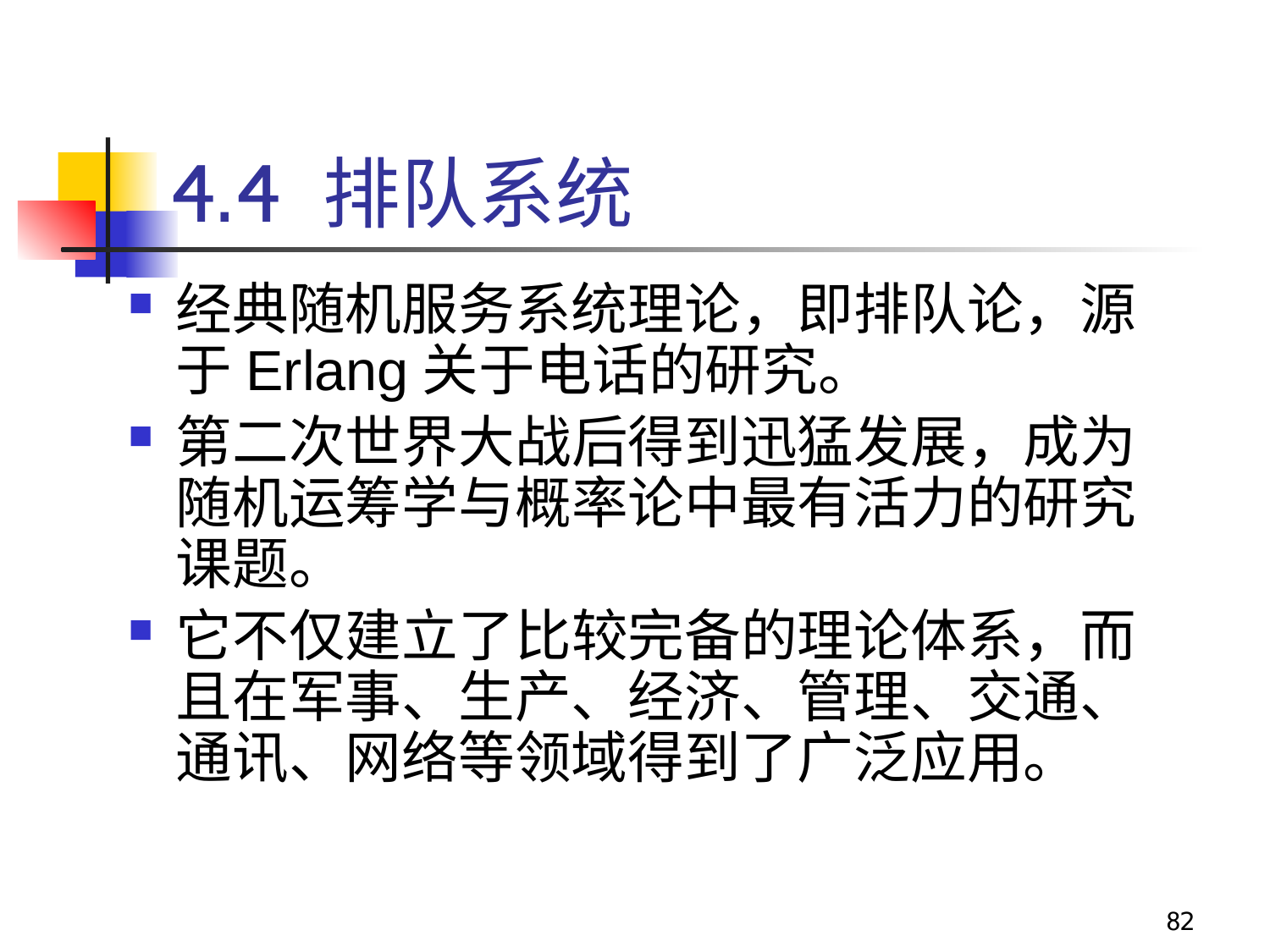

# 4.4 排队系统
经典随机服务系统理论，即排队论，源于Erlang关于电话的研究。
第二次世界大战后得到迅猛发展，成为随机运筹学与概率论中最有活力的研究课题。
它不仅建立了比较完备的理论体系，而且在军事、生产、经济、管理、交通、通讯、网络等领域得到了广泛应用。
82